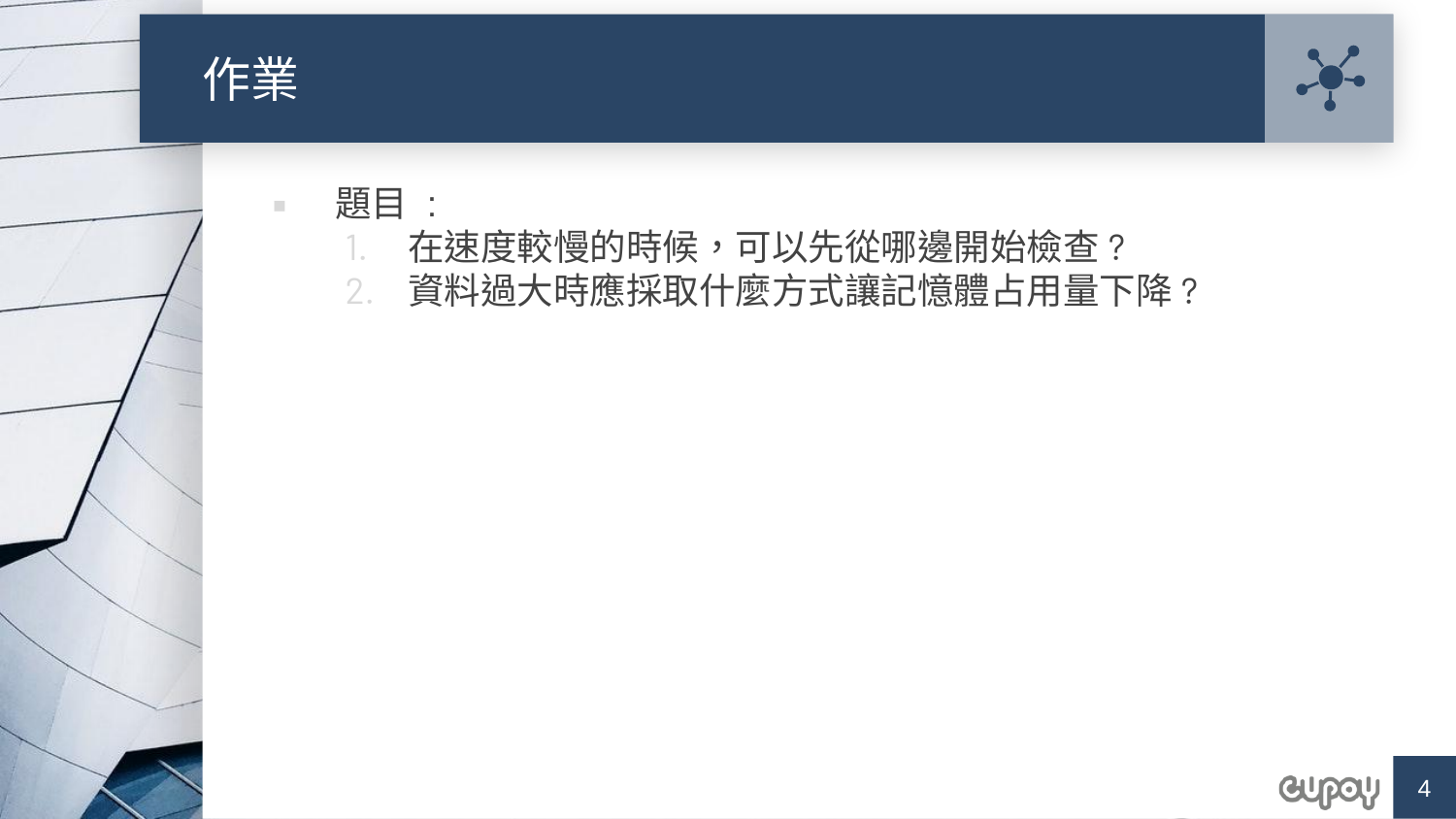

# 作業

題目 :
在速度較慢的時候，可以先從哪邊開始檢查?
資料過大時應採取什麼方式讓記憶體占用量下降?
4